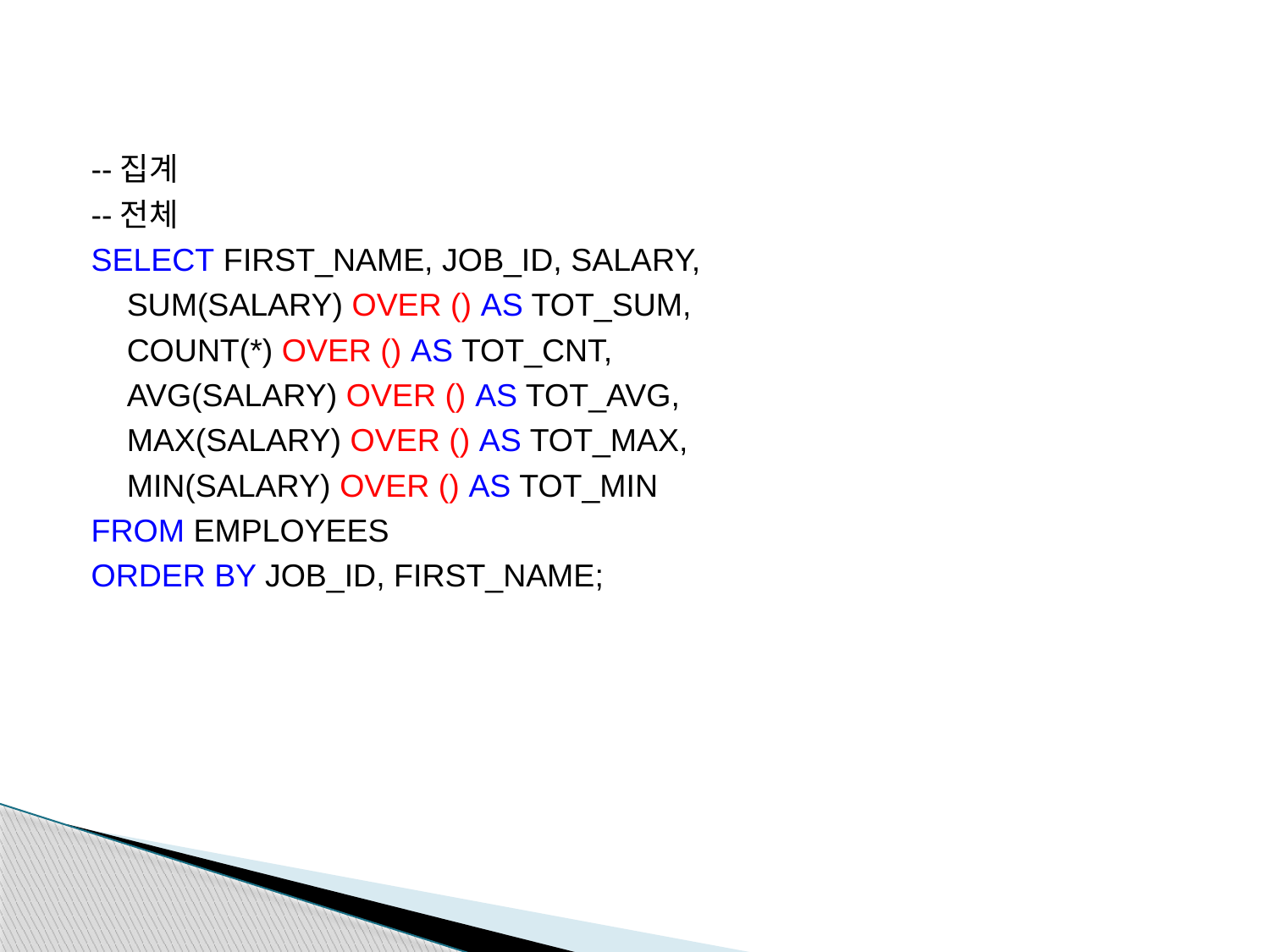

--집계
--전체
SELECT FIRST_NAME, JOB_ID, SALARY,
	SUM(SALARY) OVER () AS TOT_SUM,
	COUNT(*) OVER () AS TOT_CNT,
	AVG(SALARY) OVER () AS TOT_AVG,
	MAX(SALARY) OVER () AS TOT_MAX,
	MIN(SALARY) OVER () AS TOT_MIN
FROM EMPLOYEES
ORDER BY JOB_ID, FIRST_NAME;